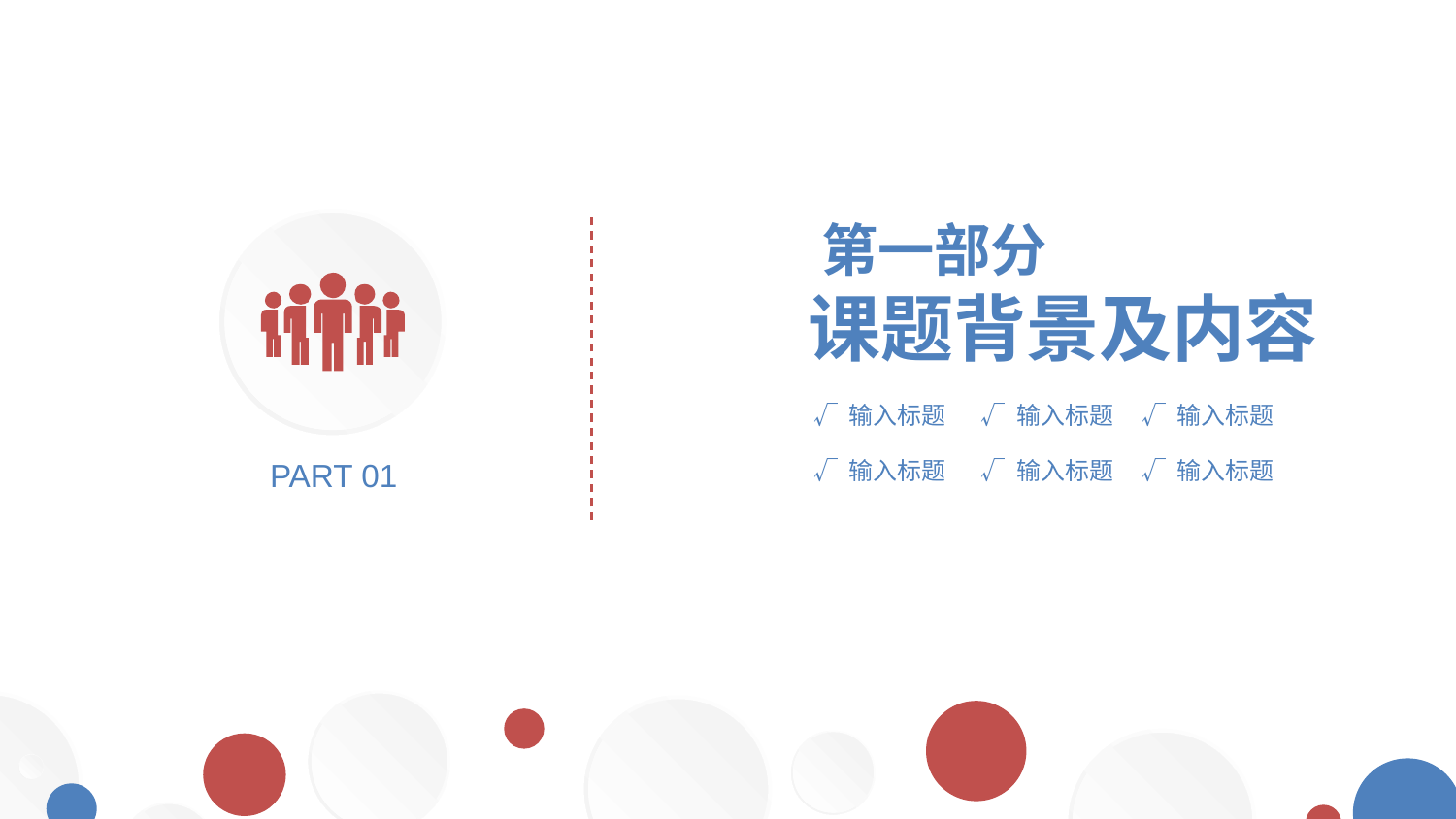

第一部分
课题背景及内容

√ 输入标题
√ 输入标题
√ 输入标题
√ 输入标题
√ 输入标题
√ 输入标题
PART 01